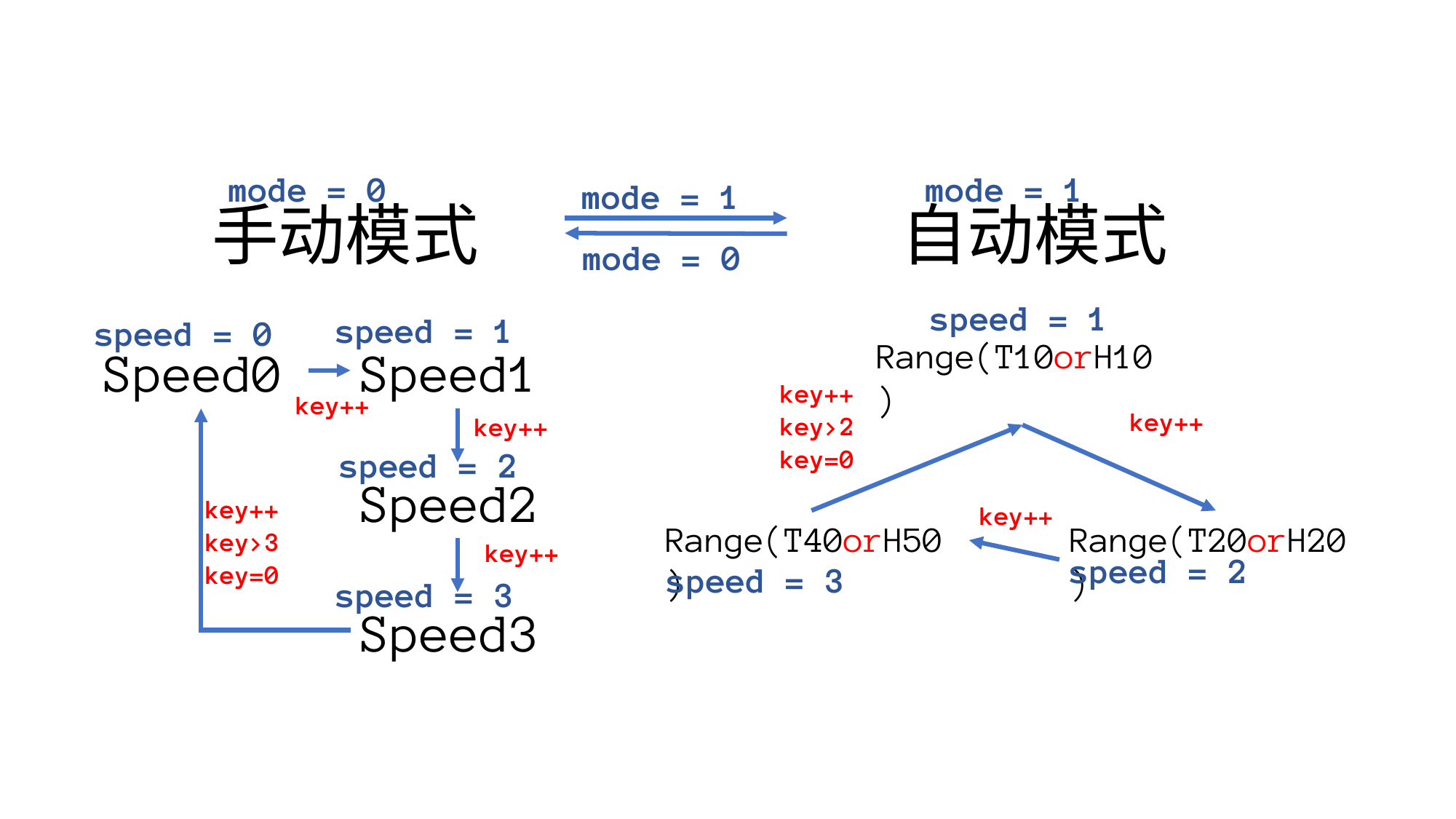

mode = 1
mode = 0
mode = 1
手动模式
自动模式
mode = 0
speed = 1
speed = 1
speed = 0
Range(T10orH10)
Speed0
Speed1
key++
key>2
key=0
key++
key++
key++
speed = 2
Speed2
key++
key>3
key=0
key++
Range(T40orH50)
Range(T20orH20)
key++
speed = 2
speed = 3
speed = 3
Speed3